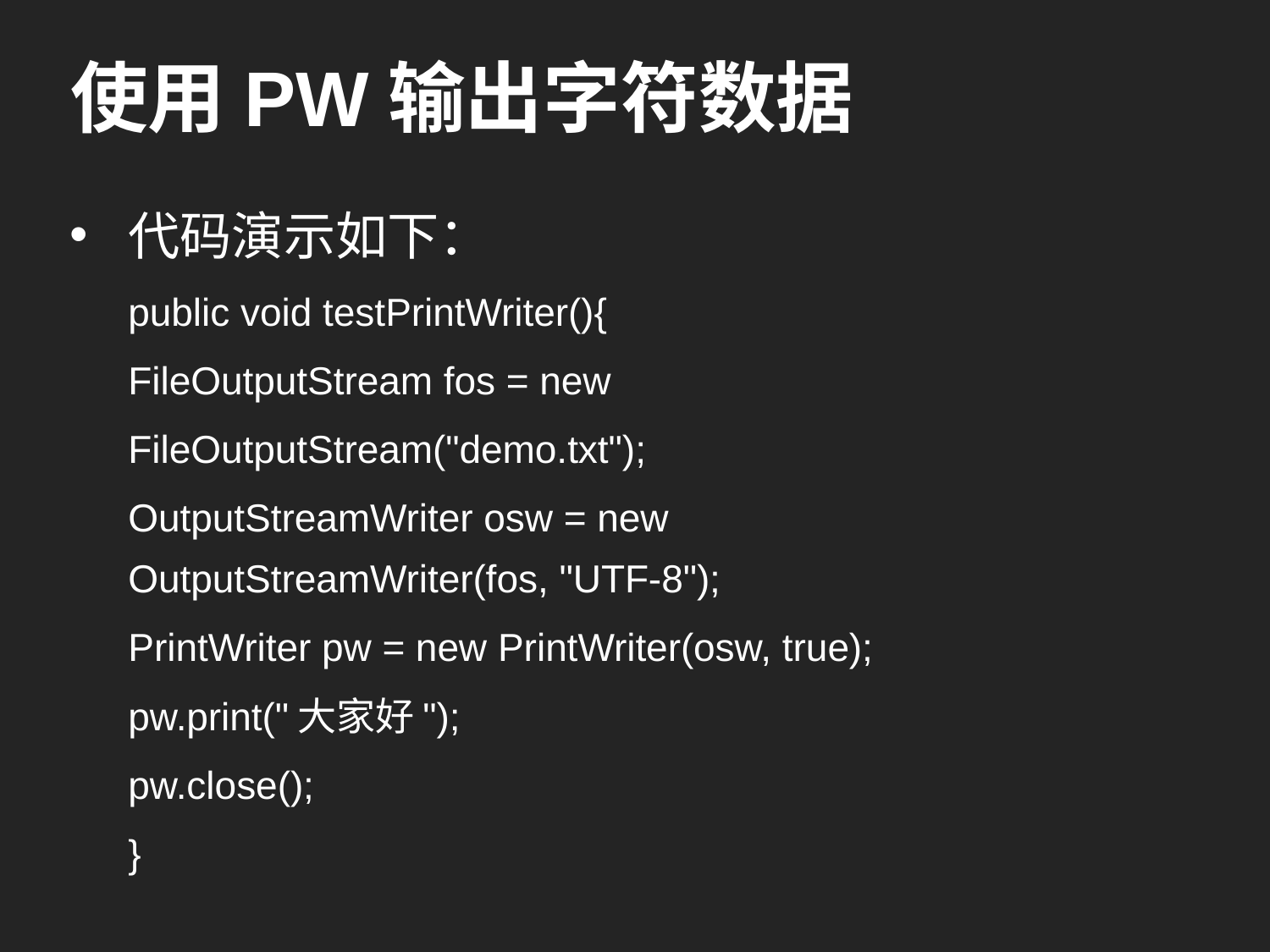

# 使用PW输出字符数据
代码演示如下：
public void testPrintWriter(){
	FileOutputStream fos = new
		FileOutputStream("demo.txt");
	OutputStreamWriter osw = new 		  		OutputStreamWriter(fos, "UTF-8");
	PrintWriter pw = new PrintWriter(osw, true);
	pw.print("大家好");
	pw.close();
}